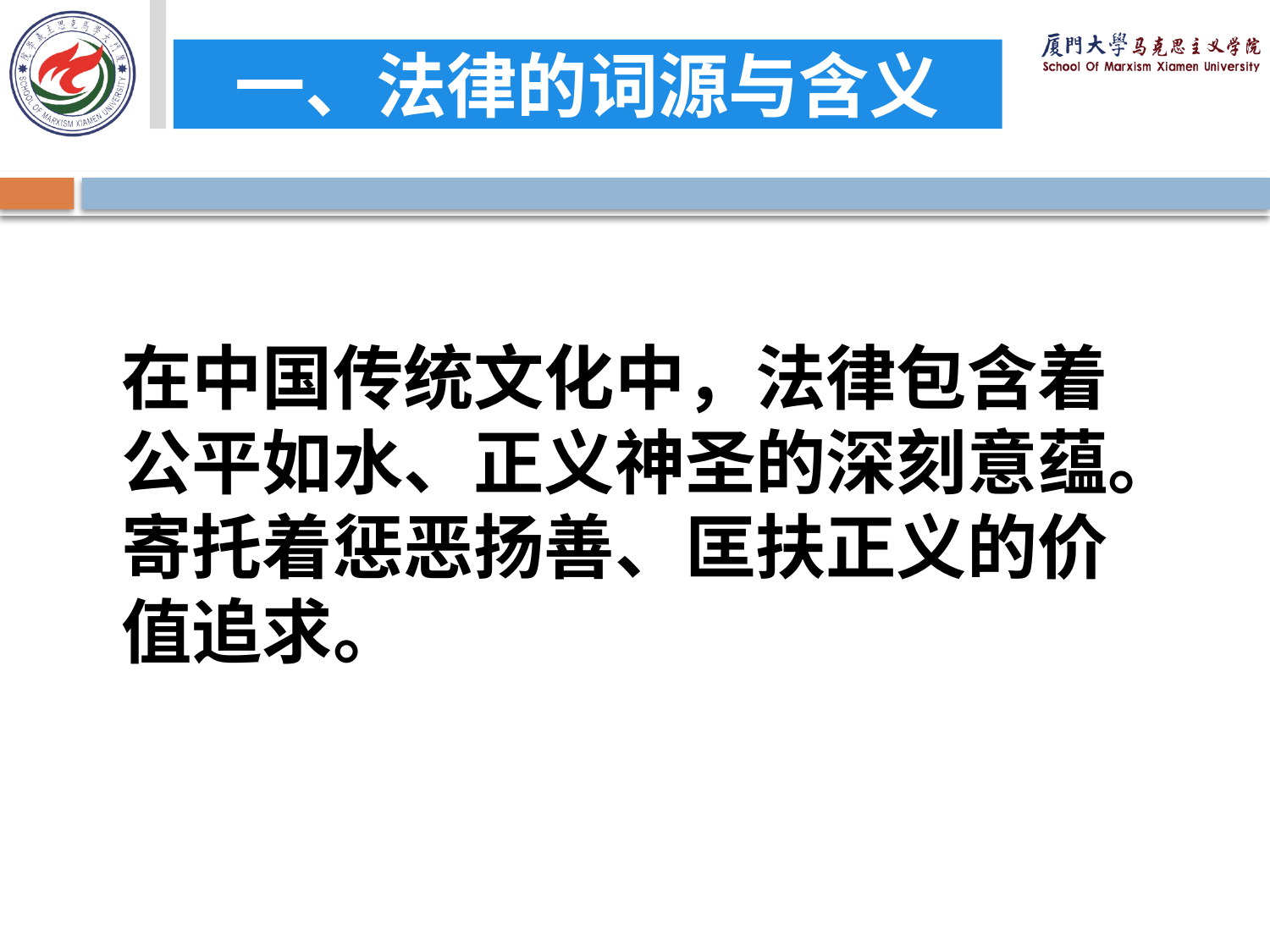

一、法律的词源与含义
在中国传统文化中，法律包含着公平如水、正义神圣的深刻意蕴。寄托着惩恶扬善、匡扶正义的价值追求。